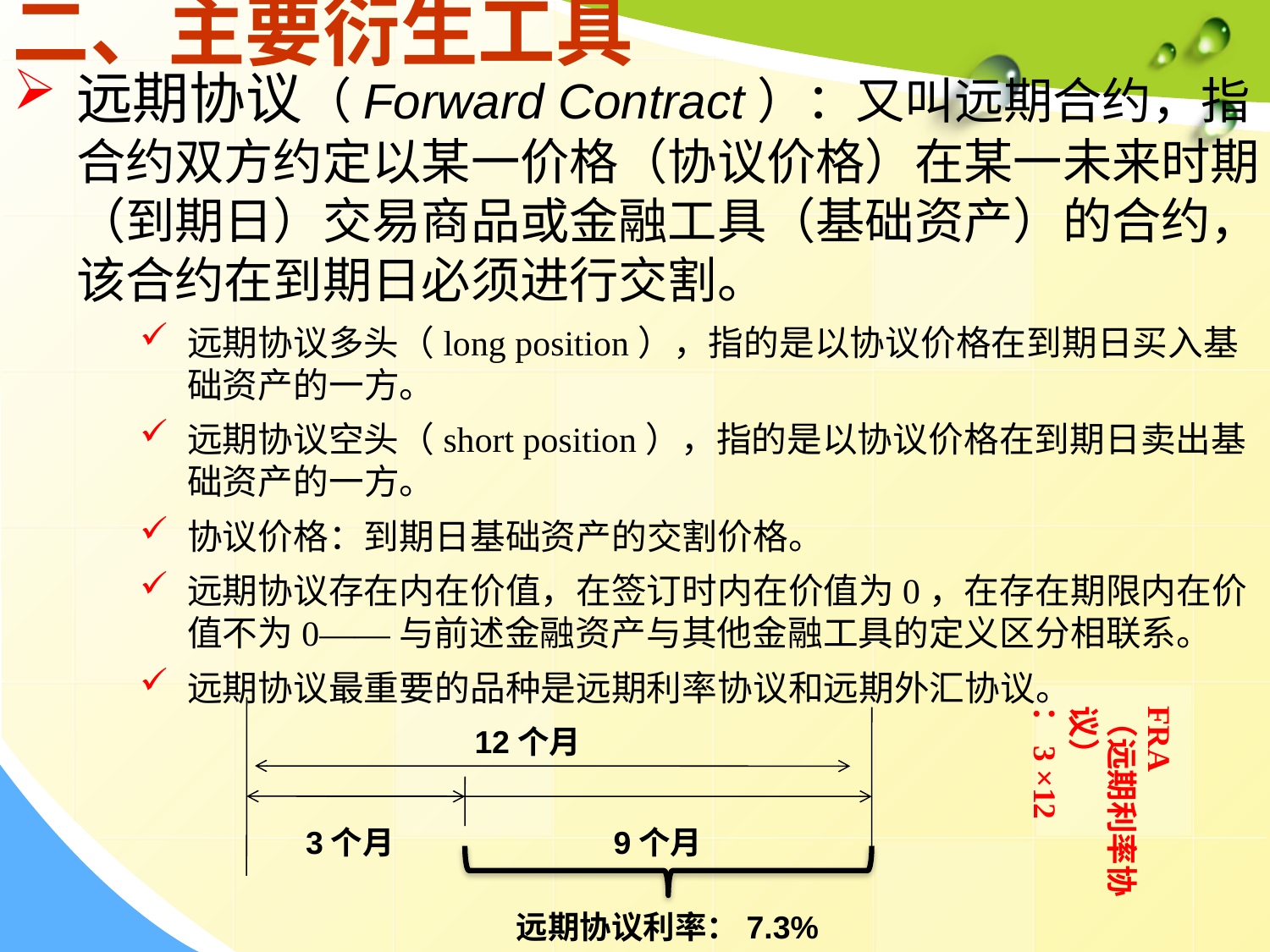

二、主要衍生工具
远期协议（Forward Contract）：又叫远期合约，指合约双方约定以某一价格（协议价格）在某一未来时期（到期日）交易商品或金融工具（基础资产）的合约，该合约在到期日必须进行交割。
远期协议多头（long position），指的是以协议价格在到期日买入基础资产的一方。
远期协议空头（short position），指的是以协议价格在到期日卖出基础资产的一方。
协议价格：到期日基础资产的交割价格。
远期协议存在内在价值，在签订时内在价值为0，在存在期限内在价值不为0——与前述金融资产与其他金融工具的定义区分相联系。
远期协议最重要的品种是远期利率协议和远期外汇协议。

FRA
（远期利率协议）
：3 ×12
12个月
3个月
9个月
远期协议利率：7.3%